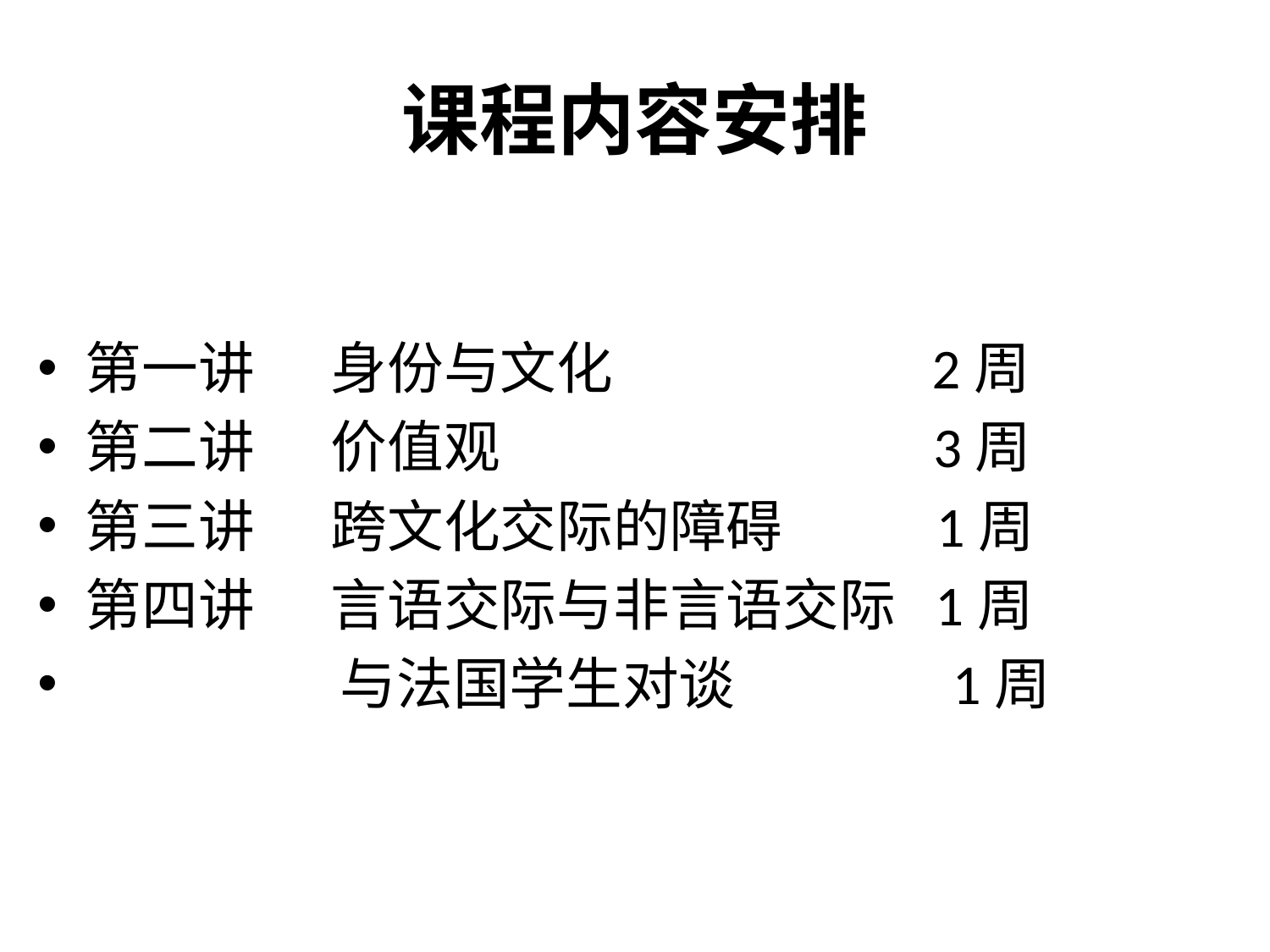

# 课程内容安排
第一讲      身份与文化                        2周
第二讲      价值观                                 3周
第三讲      跨文化交际的障碍           1周
第四讲      言语交际与非言语交际  1周
                   与法国学生对谈                1周

9